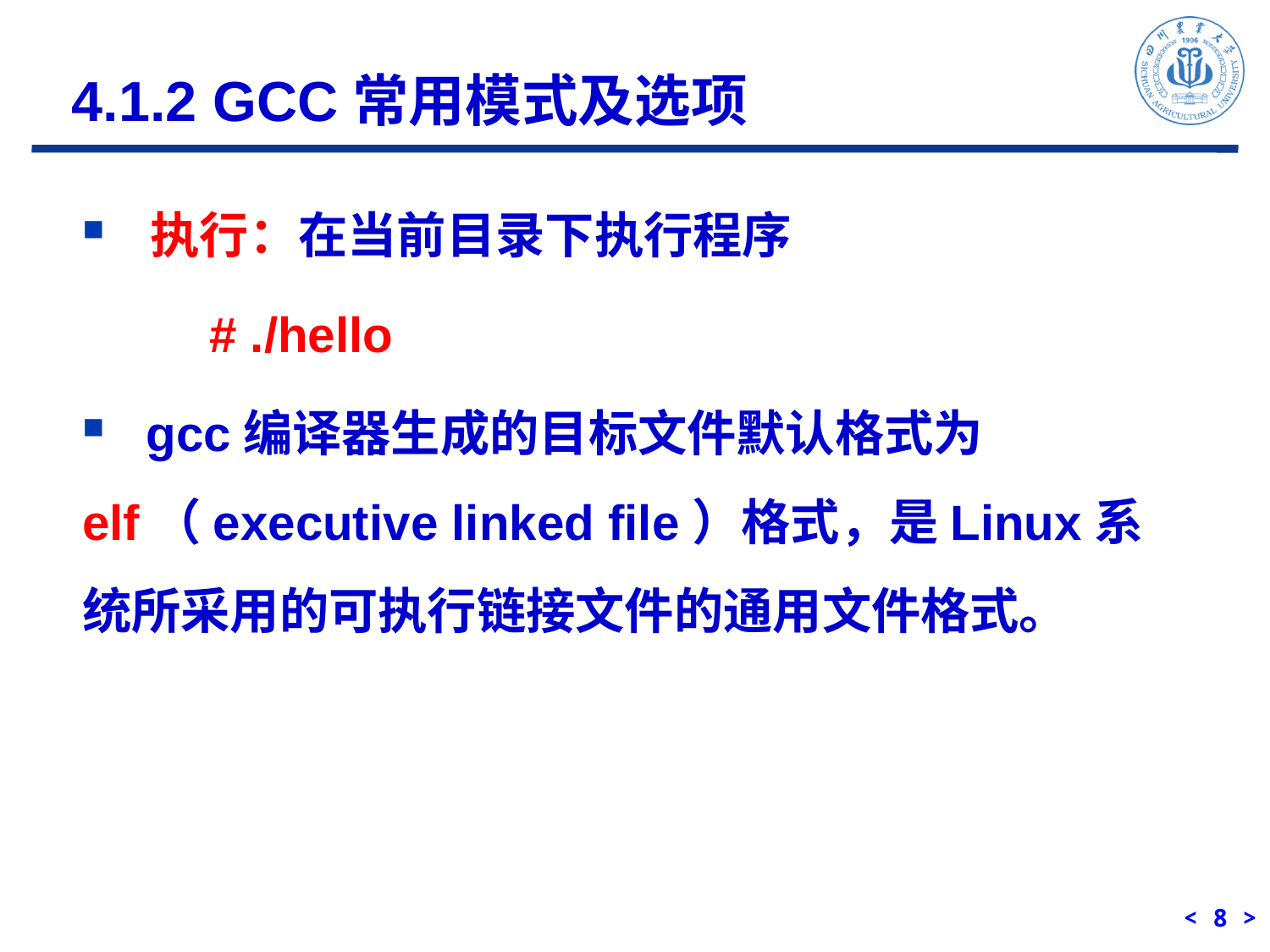

4.1.2 GCC常用模式及选项
   执行：在当前目录下执行程序
	# ./hello
   gcc编译器生成的目标文件默认格式为elf（executive linked file）格式，是Linux系统所采用的可执行链接文件的通用文件格式。